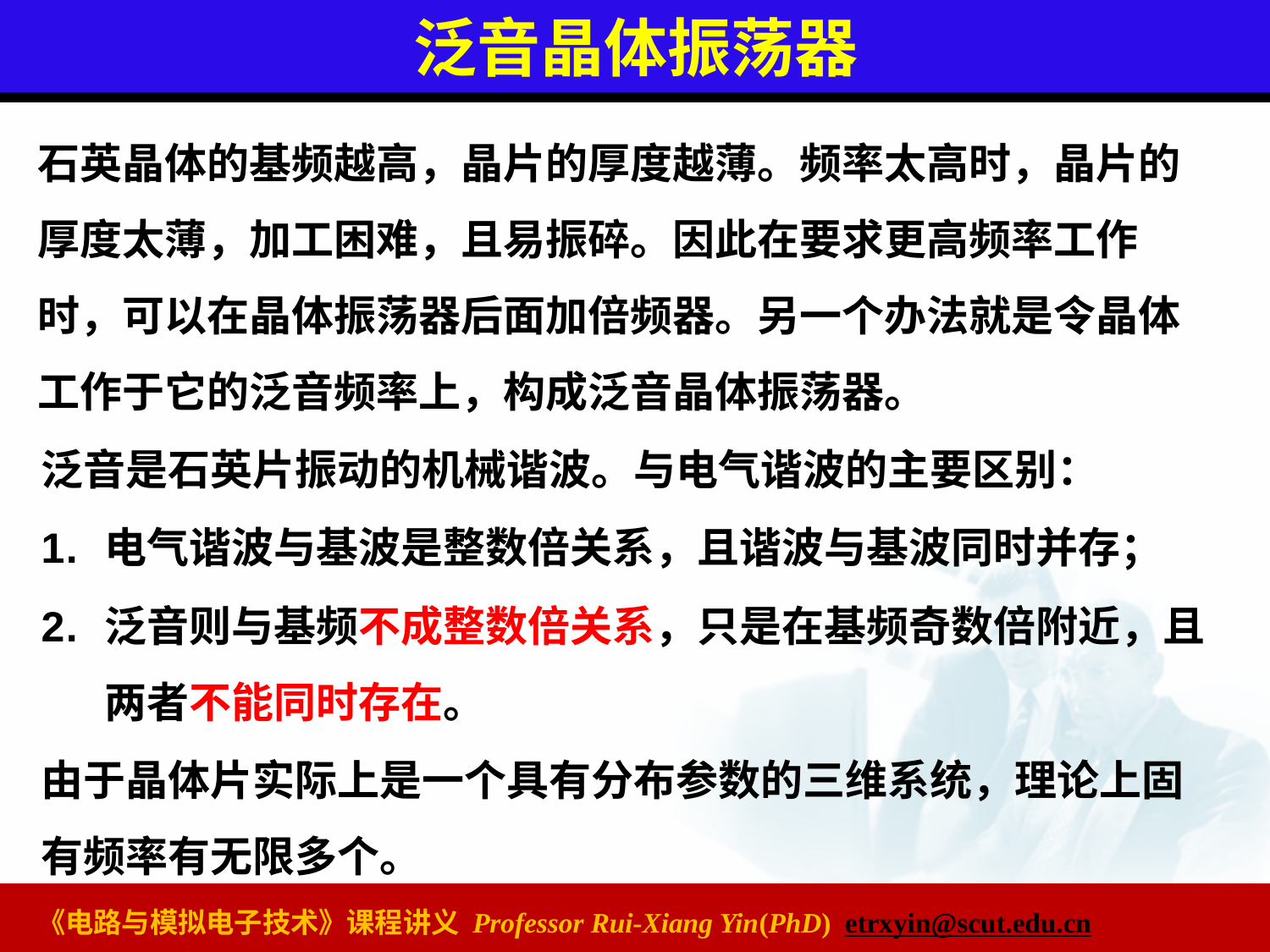

泛音晶体振荡器
石英晶体的基频越高，晶片的厚度越薄。频率太高时，晶片的厚度太薄，加工困难，且易振碎。因此在要求更高频率工作时，可以在晶体振荡器后面加倍频器。另一个办法就是令晶体工作于它的泛音频率上，构成泛音晶体振荡器。
泛音是石英片振动的机械谐波。与电气谐波的主要区别：
电气谐波与基波是整数倍关系，且谐波与基波同时并存；
泛音则与基频不成整数倍关系，只是在基频奇数倍附近，且两者不能同时存在。
由于晶体片实际上是一个具有分布参数的三维系统，理论上固有频率有无限多个。